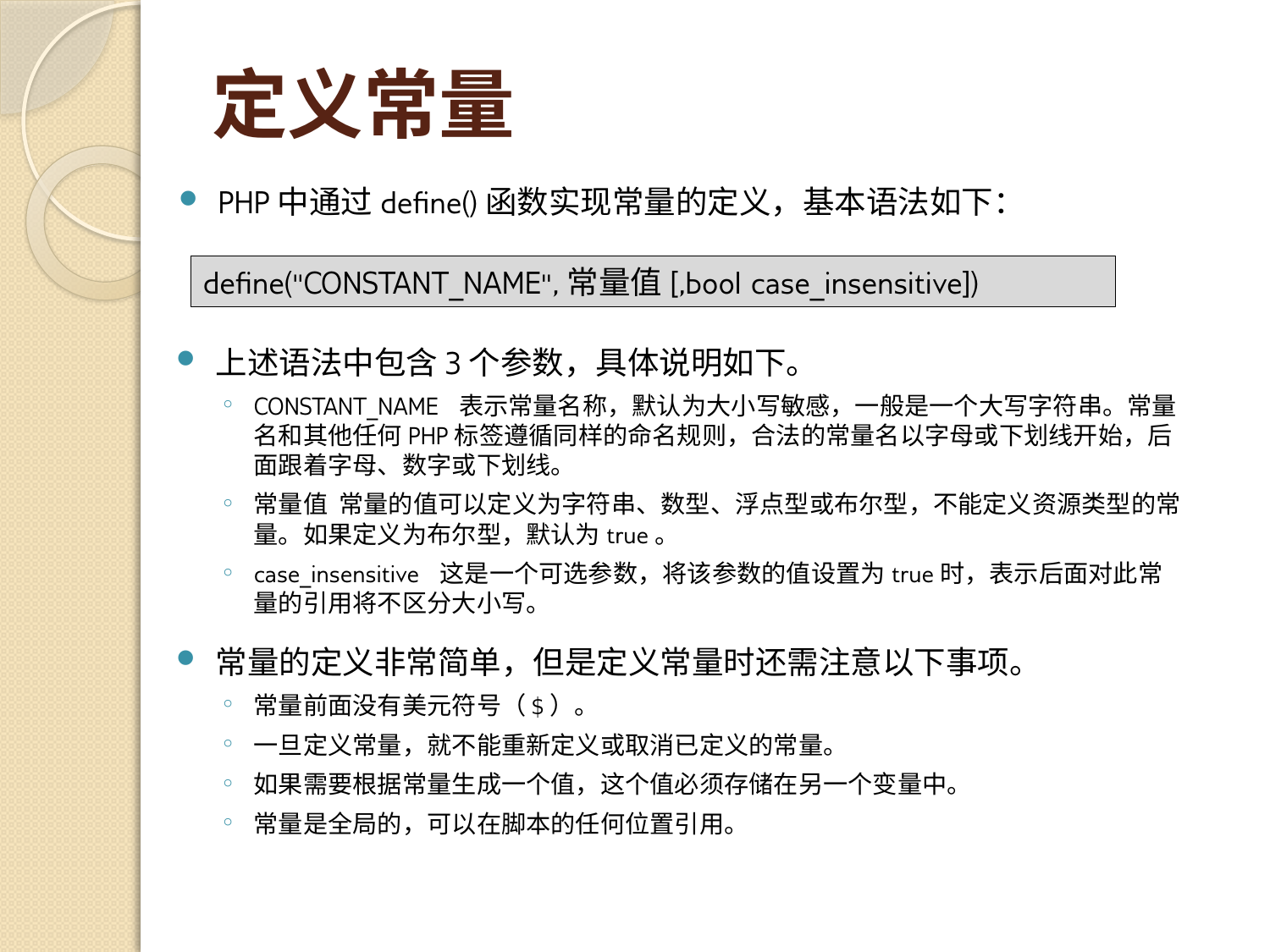

# 定义常量
PHP中通过define()函数实现常量的定义，基本语法如下：
define("CONSTANT_NAME",常量值[,bool case_insensitive])
上述语法中包含3个参数，具体说明如下。
CONSTANT_NAME  表示常量名称，默认为大小写敏感，一般是一个大写字符串。常量名和其他任何PHP标签遵循同样的命名规则，合法的常量名以字母或下划线开始，后面跟着字母、数字或下划线。
常量值  常量的值可以定义为字符串、数型、浮点型或布尔型，不能定义资源类型的常量。如果定义为布尔型，默认为true。
case_insensitive  这是一个可选参数，将该参数的值设置为true时，表示后面对此常量的引用将不区分大小写。
常量的定义非常简单，但是定义常量时还需注意以下事项。
常量前面没有美元符号（$）。
一旦定义常量，就不能重新定义或取消已定义的常量。
如果需要根据常量生成一个值，这个值必须存储在另一个变量中。
常量是全局的，可以在脚本的任何位置引用。